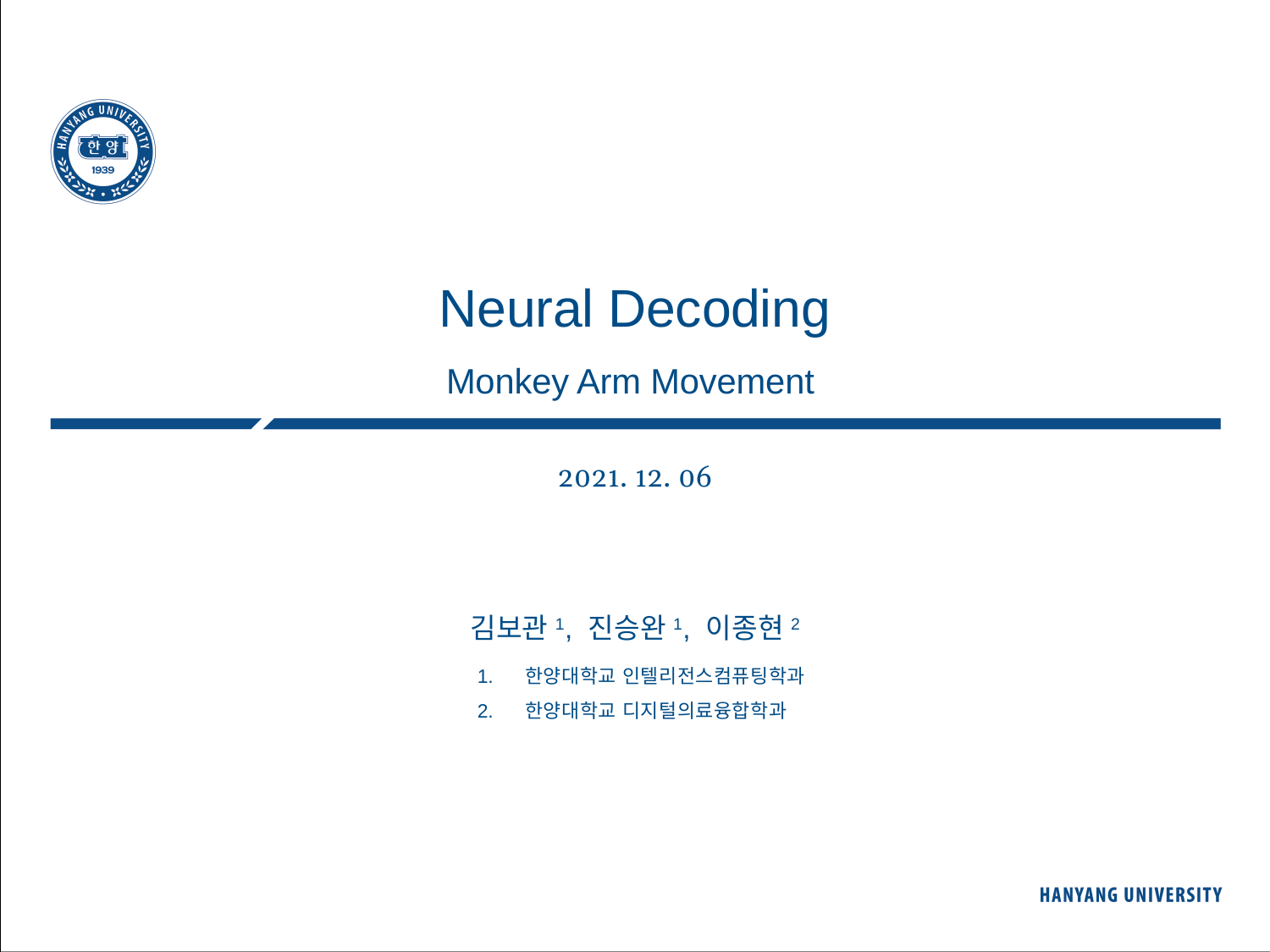

Neural Decoding
Monkey Arm Movement
2021. 12. 06

김보관1, 진승완1, 이종현2
한양대학교 인텔리전스컴퓨팅학과
한양대학교 디지털의료융합학과